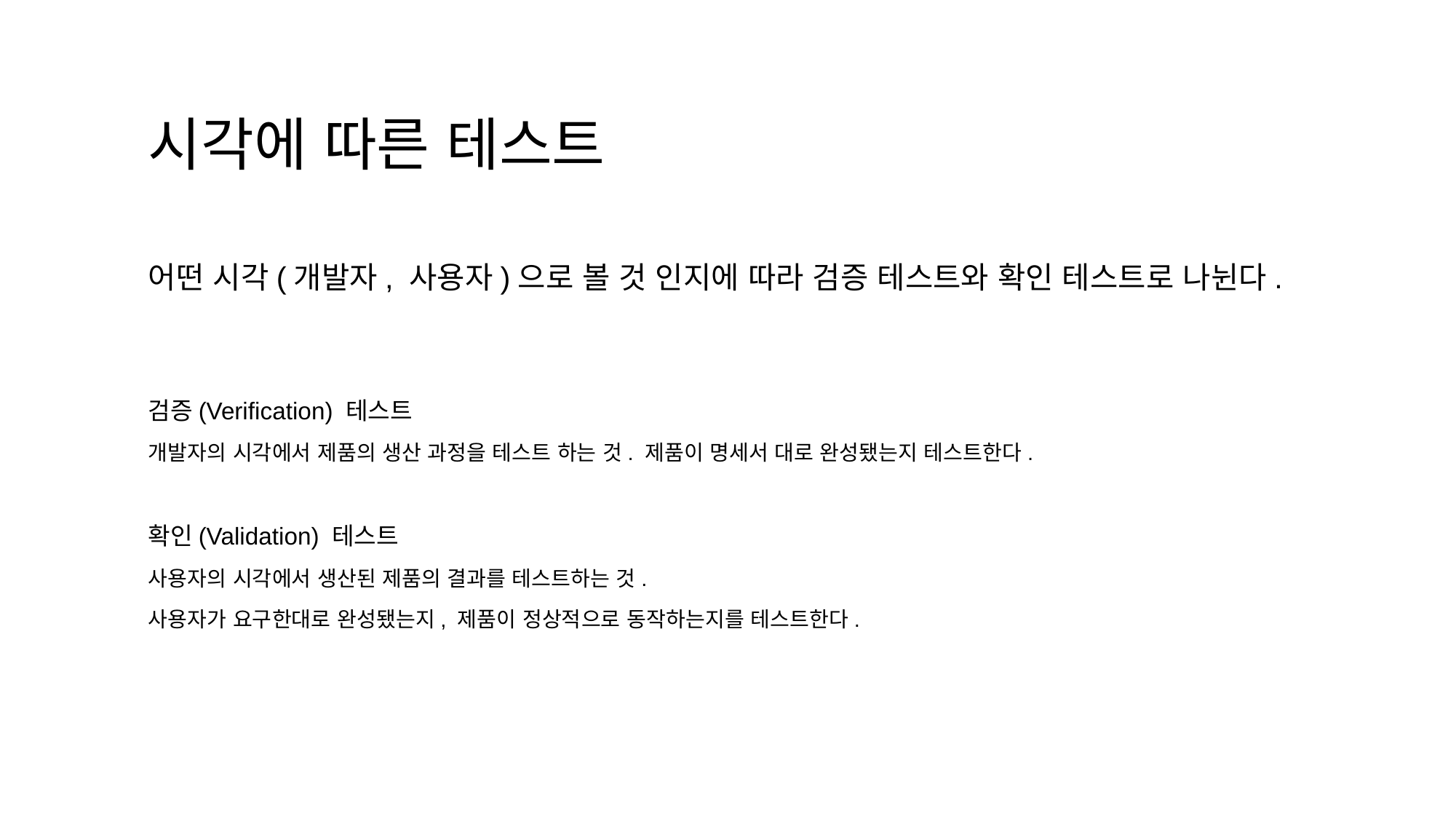

# 시각에 따른 테스트
어떤 시각(개발자, 사용자)으로 볼 것 인지에 따라 검증 테스트와 확인 테스트로 나뉜다.
검증(Verification) 테스트
개발자의 시각에서 제품의 생산 과정을 테스트 하는 것. 제품이 명세서 대로 완성됐는지 테스트한다.

확인(Validation) 테스트
사용자의 시각에서 생산된 제품의 결과를 테스트하는 것.
사용자가 요구한대로 완성됐는지, 제품이 정상적으로 동작하는지를 테스트한다.